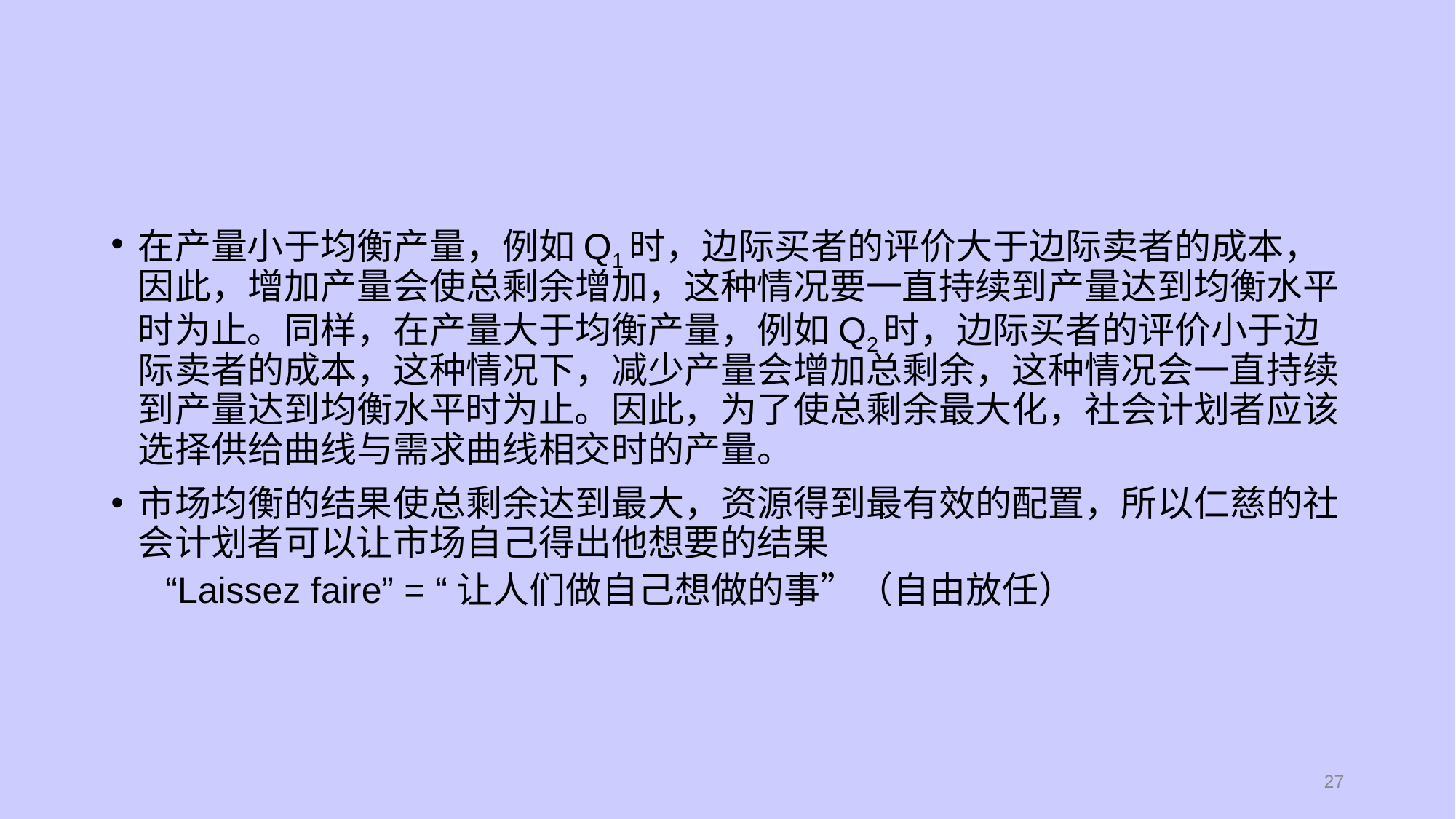

#
在产量小于均衡产量，例如Q1时，边际买者的评价大于边际卖者的成本，因此，增加产量会使总剩余增加，这种情况要一直持续到产量达到均衡水平时为止。同样，在产量大于均衡产量，例如Q2时，边际买者的评价小于边际卖者的成本，这种情况下，减少产量会增加总剩余，这种情况会一直持续到产量达到均衡水平时为止。因此，为了使总剩余最大化，社会计划者应该选择供给曲线与需求曲线相交时的产量。
市场均衡的结果使总剩余达到最大，资源得到最有效的配置，所以仁慈的社会计划者可以让市场自己得出他想要的结果
“Laissez faire” = “让人们做自己想做的事”（自由放任）

27